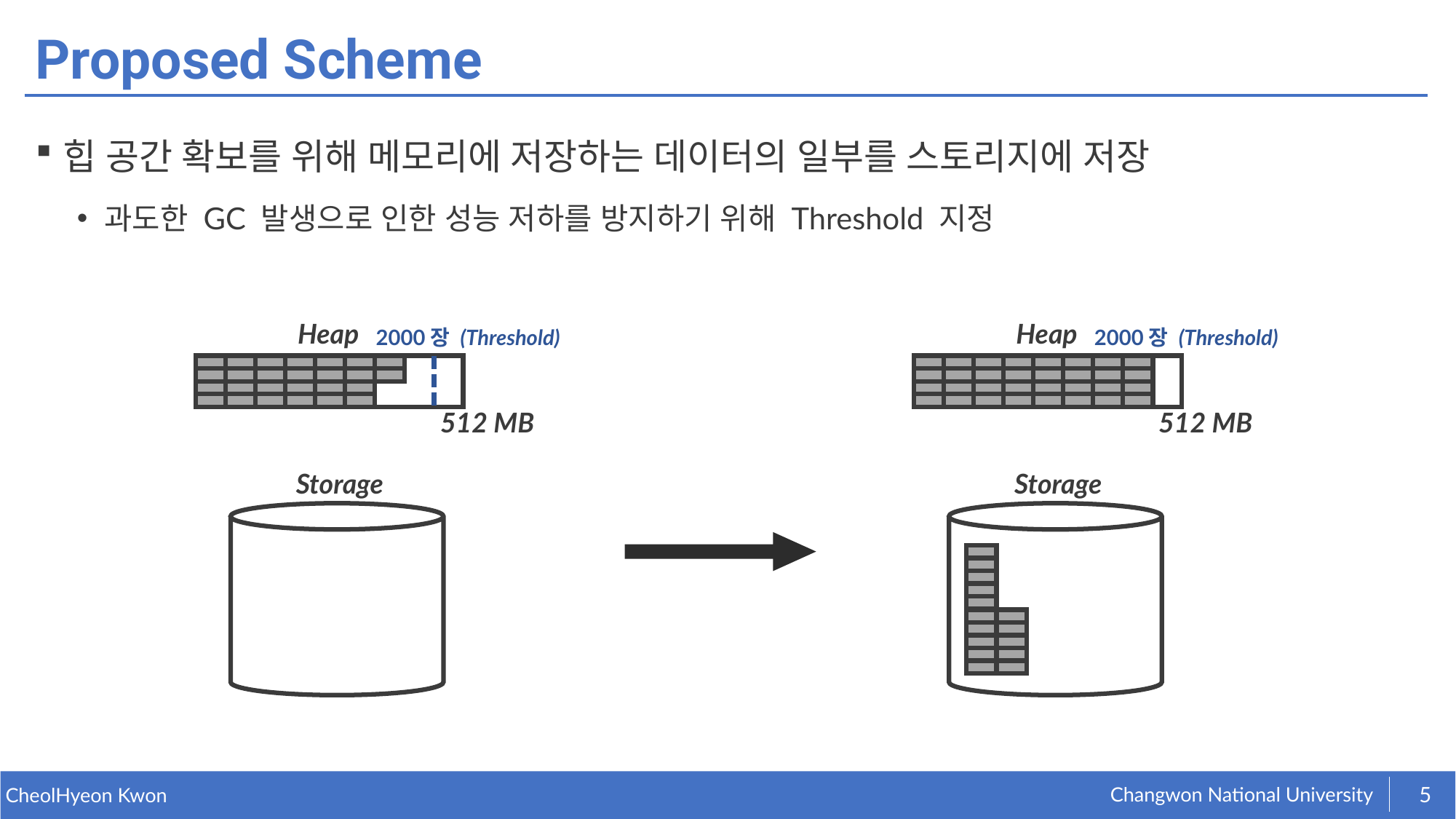

# Proposed Scheme
힙 공간 확보를 위해 메모리에 저장하는 데이터의 일부를 스토리지에 저장
과도한 GC 발생으로 인한 성능 저하를 방지하기 위해 Threshold 지정

Heap
Heap
2000장 (Threshold)
2000장 (Threshold)

512 MB
512 MB
Storage
Storage

5